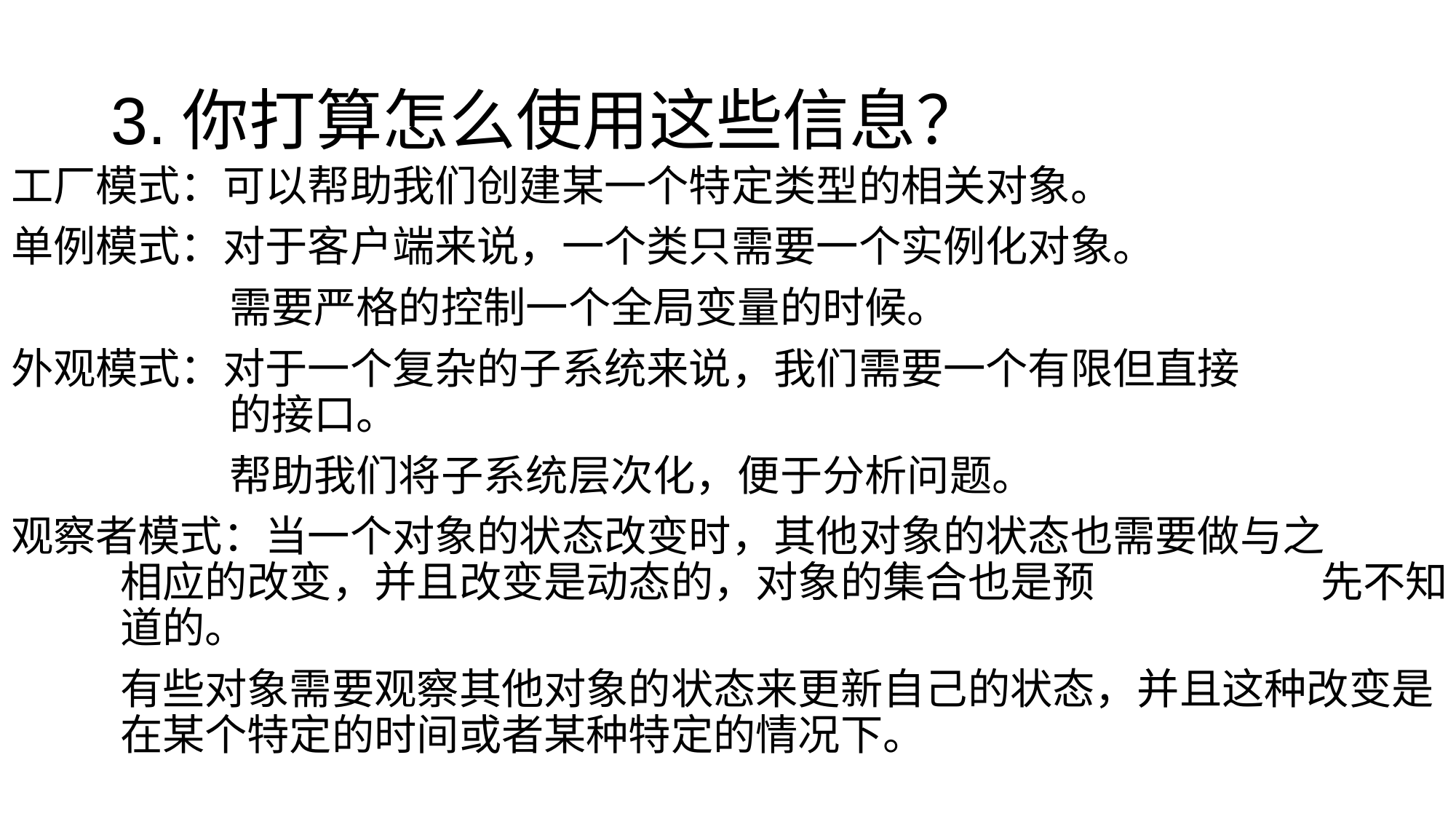

# 3.你打算怎么使用这些信息？
工厂模式：可以帮助我们创建某一个特定类型的相关对象。
单例模式：对于客户端来说，一个类只需要一个实例化对象。
		需要严格的控制一个全局变量的时候。
外观模式：对于一个复杂的子系统来说，我们需要一个有限但直接				的接口。
		帮助我们将子系统层次化，便于分析问题。
观察者模式：当一个对象的状态改变时，其他对象的状态也需要做与之		相应的改变，并且改变是动态的，对象的集合也是预			先不知	道的。
	有些对象需要观察其他对象的状态来更新自己的状态，并且这种改变是	在某个特定的时间或者某种特定的情况下。